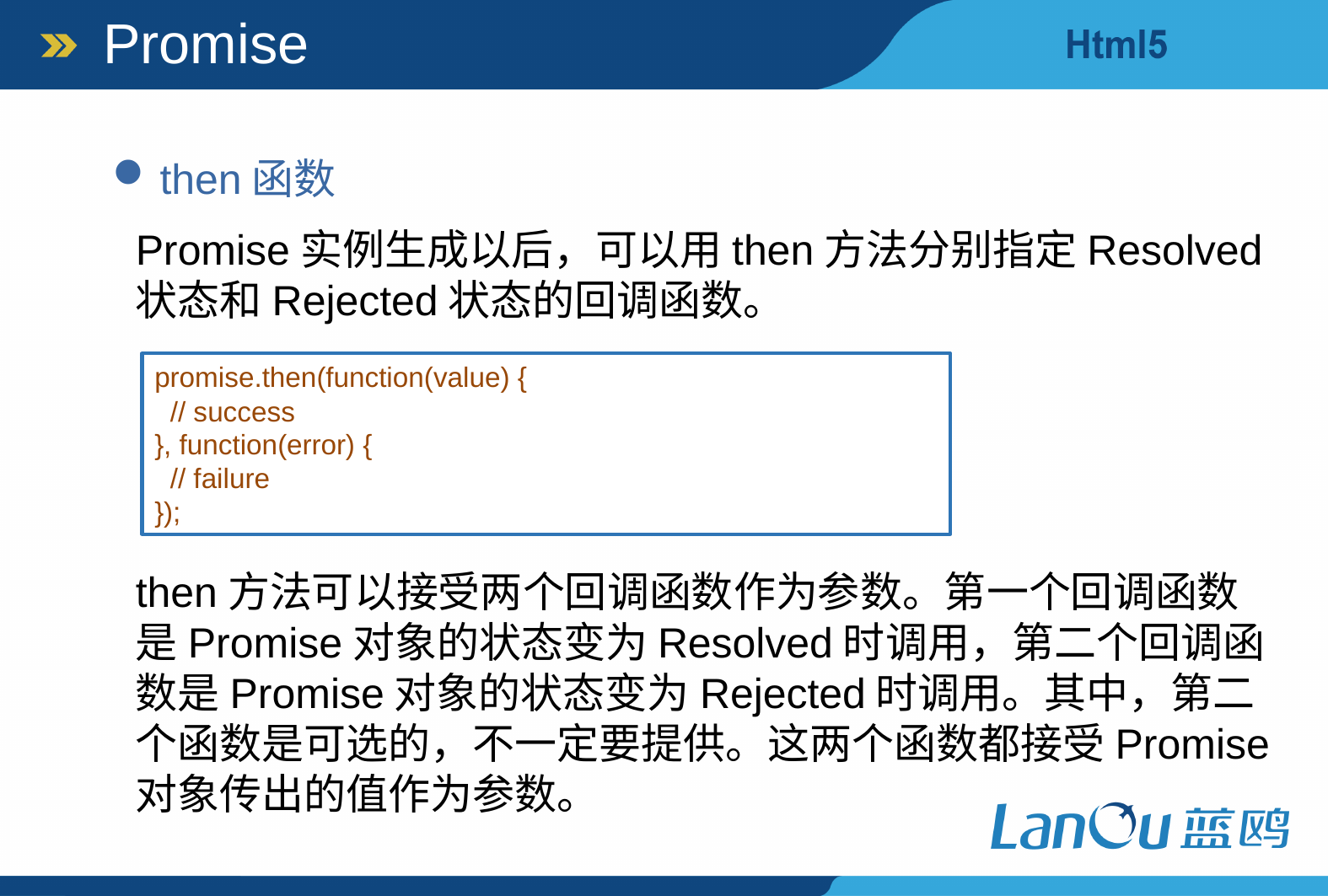

Promise
then函数
Promise实例生成以后，可以用then方法分别指定Resolved状态和Rejected状态的回调函数。
promise.then(function(value) {
  // success
}, function(error) {
  // failure
});
then方法可以接受两个回调函数作为参数。第一个回调函数是Promise对象的状态变为Resolved时调用，第二个回调函数是Promise对象的状态变为Rejected时调用。其中，第二个函数是可选的，不一定要提供。这两个函数都接受Promise对象传出的值作为参数。